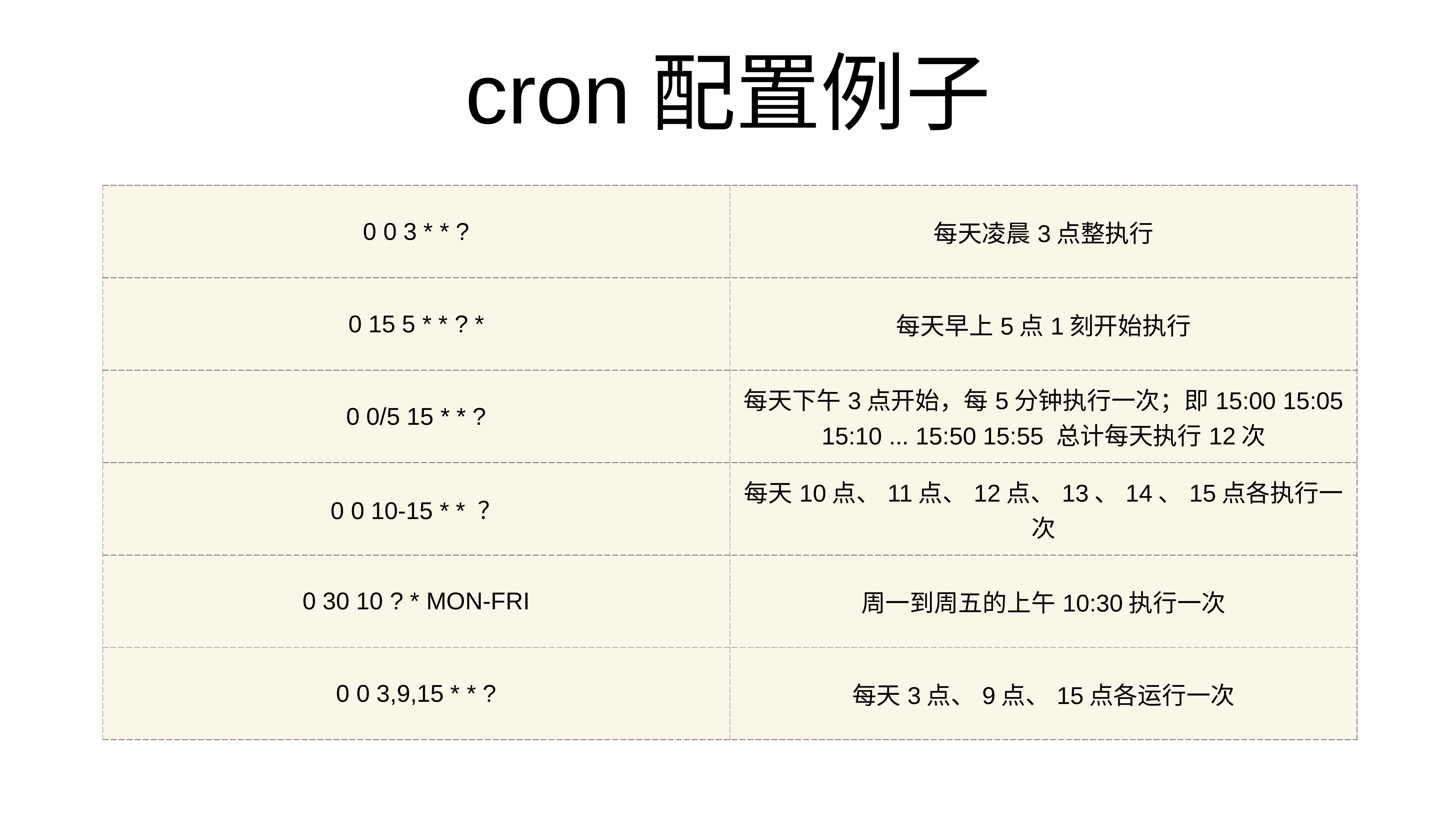

# cron配置例子
| 0 0 3 \* \* ? | 每天凌晨3点整执行 |
| --- | --- |
| 0 15 5 \* \* ? \* | 每天早上5点1刻开始执行 |
| 0 0/5 15 \* \* ? | 每天下午3点开始，每5分钟执行一次；即15:00 15:05 15:10 ... 15:50 15:55 总计每天执行12次 |
| 0 0 10-15 \* \* ？ | 每天10点、11点、12点、13、14、15点各执行一次 |
| 0 30 10 ? \* MON-FRI | 周一到周五的上午10:30执行一次 |
| 0 0 3,9,15 \* \* ? | 每天3点、9点、15点各运行一次 |